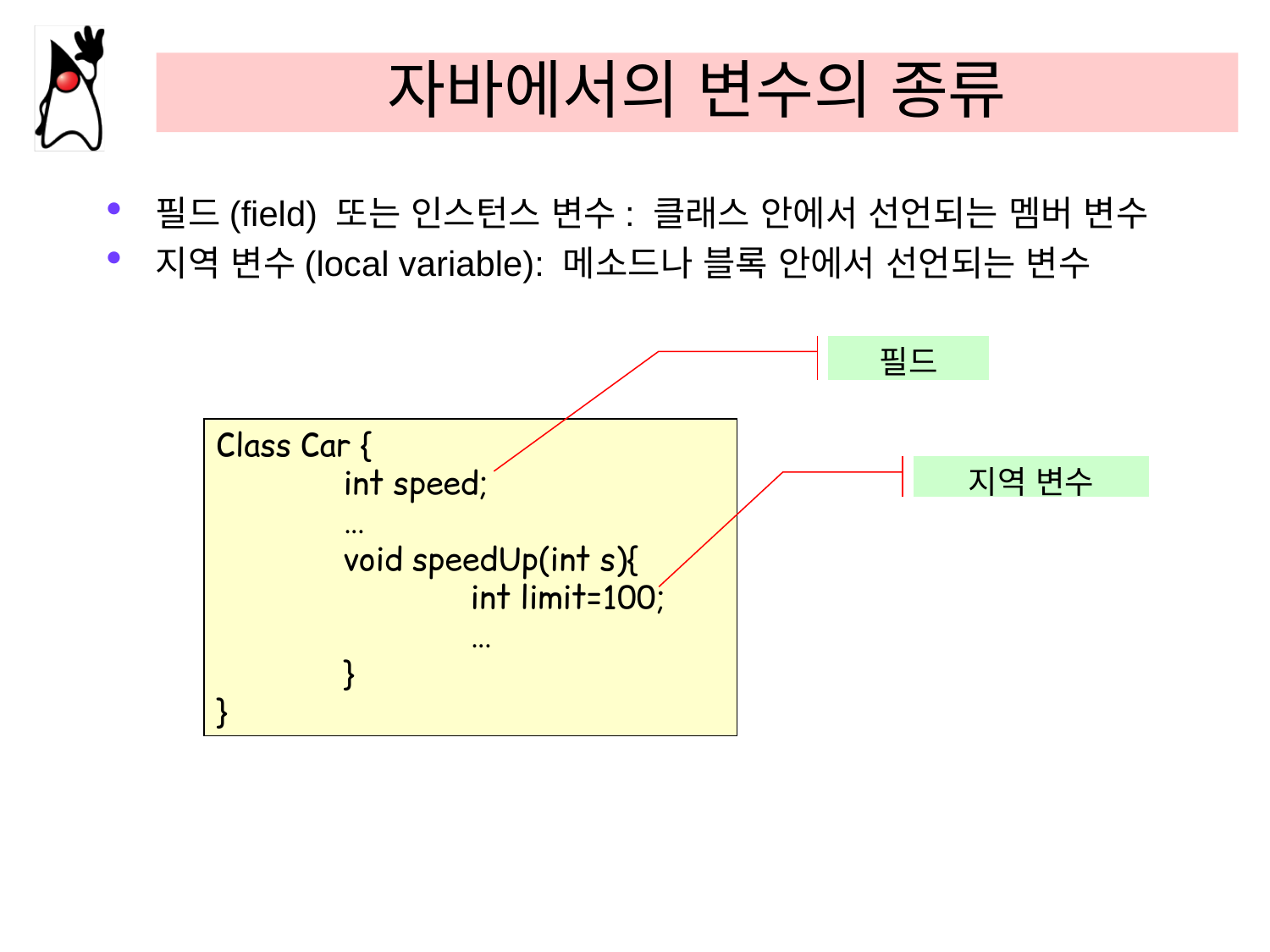

# 자바에서의 변수의 종류
필드(field) 또는 인스턴스 변수: 클래스 안에서 선언되는 멤버 변수
지역 변수(local variable): 메소드나 블록 안에서 선언되는 변수

필드
Class Car {
	int speed;
	…
	void speedUp(int s){
		int limit=100;
		…
	}
}
지역 변수